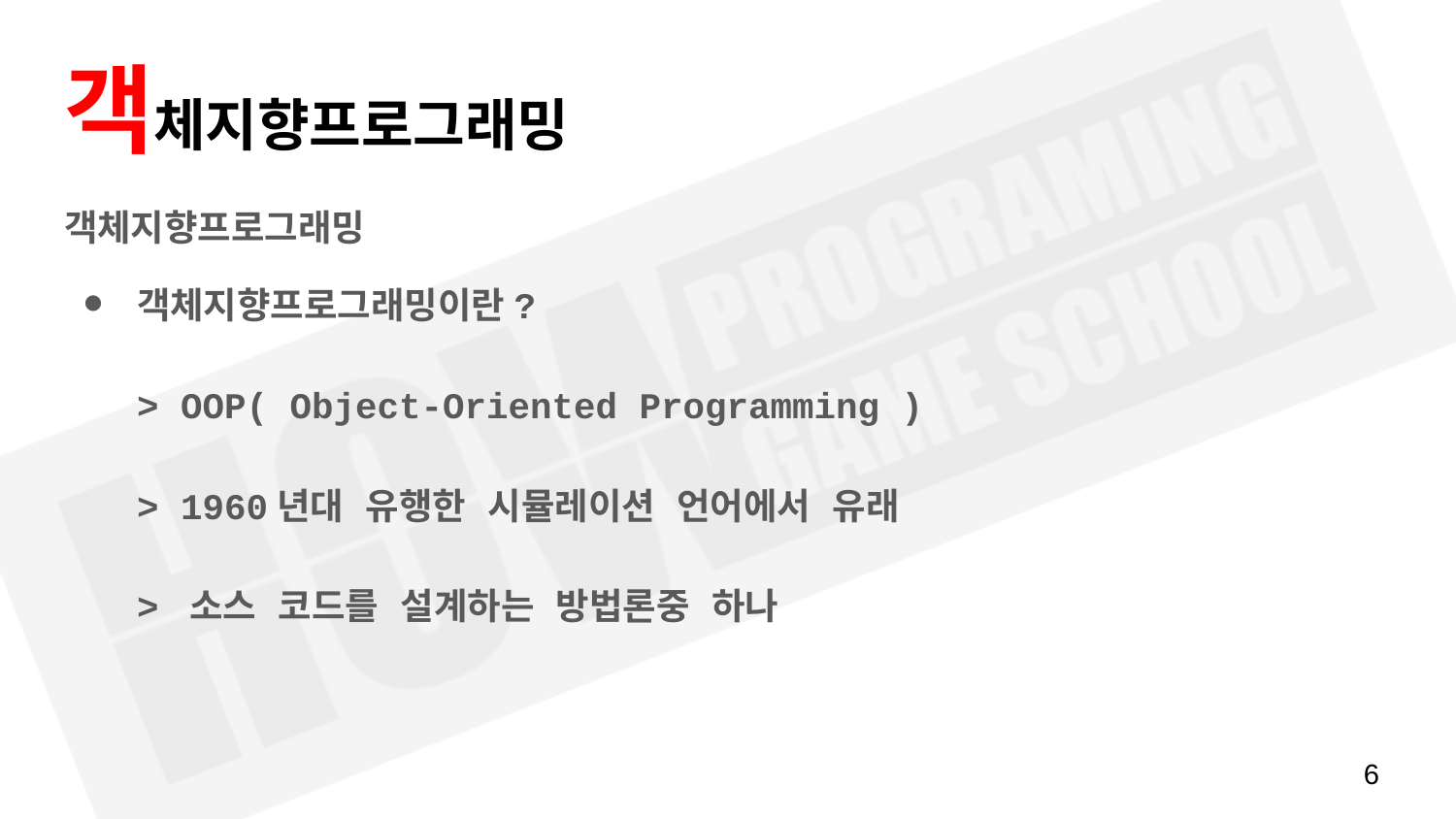

# 객체지향프로그래밍
객체지향프로그래밍
객체지향프로그래밍이란?
> OOP( Object-Oriented Programming )
> 1960년대 유행한 시뮬레이션 언어에서 유래
> 소스 코드를 설계하는 방법론중 하나
6